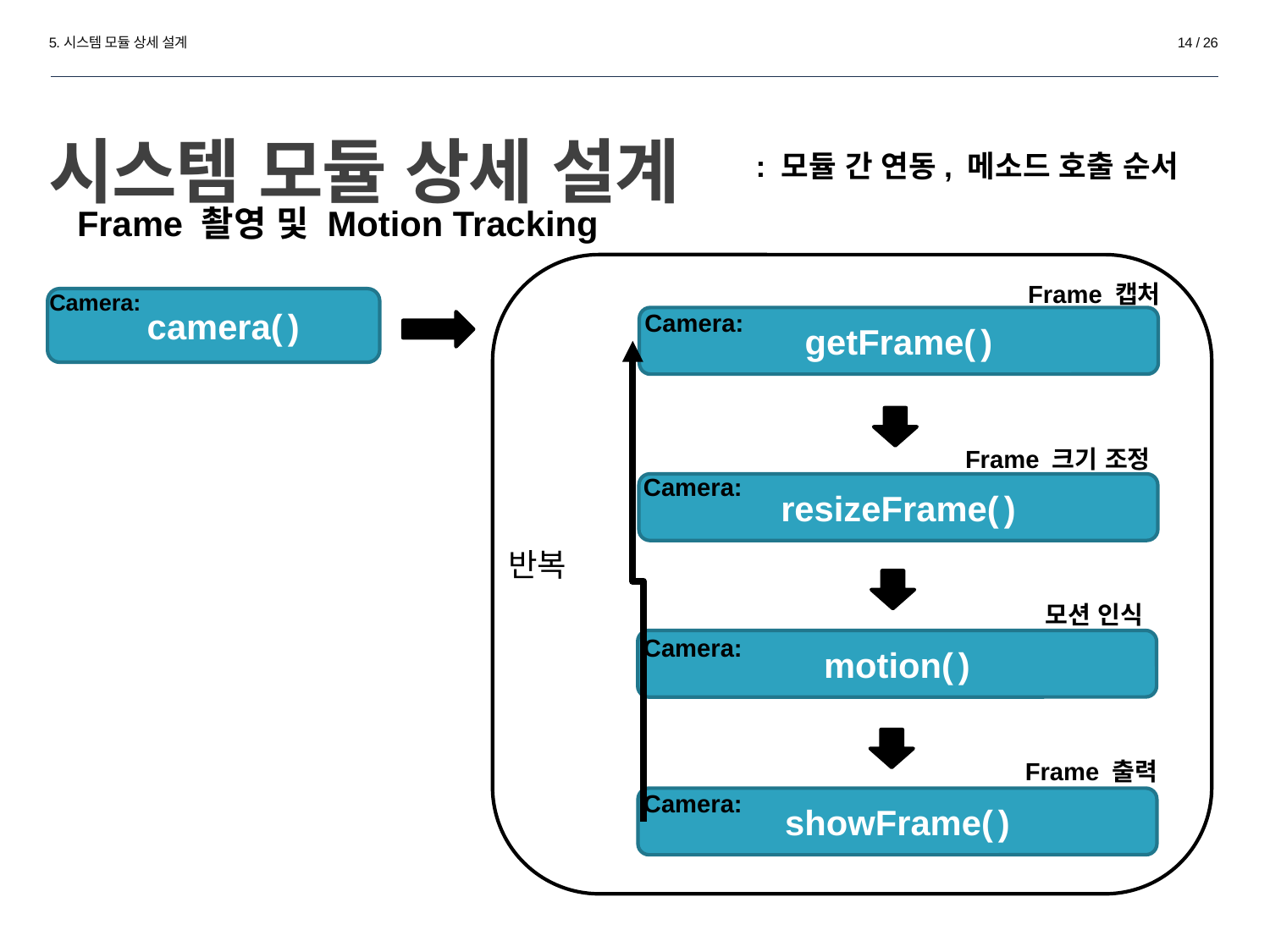

5.시스템 모듈 상세 설계
14 / 26
시스템 모듈 상세 설계
: 모듈 간 연동, 메소드 호출 순서
Frame 촬영 및 Motion Tracking

Frame 캡처
Camera:
  camera( )

Camera:
getFrame( )

Frame 크기 조정
Camera:
resizeFrame( )
반복

모션 인식
Camera:
motion( )

Frame 출력
Camera:
showFrame( )